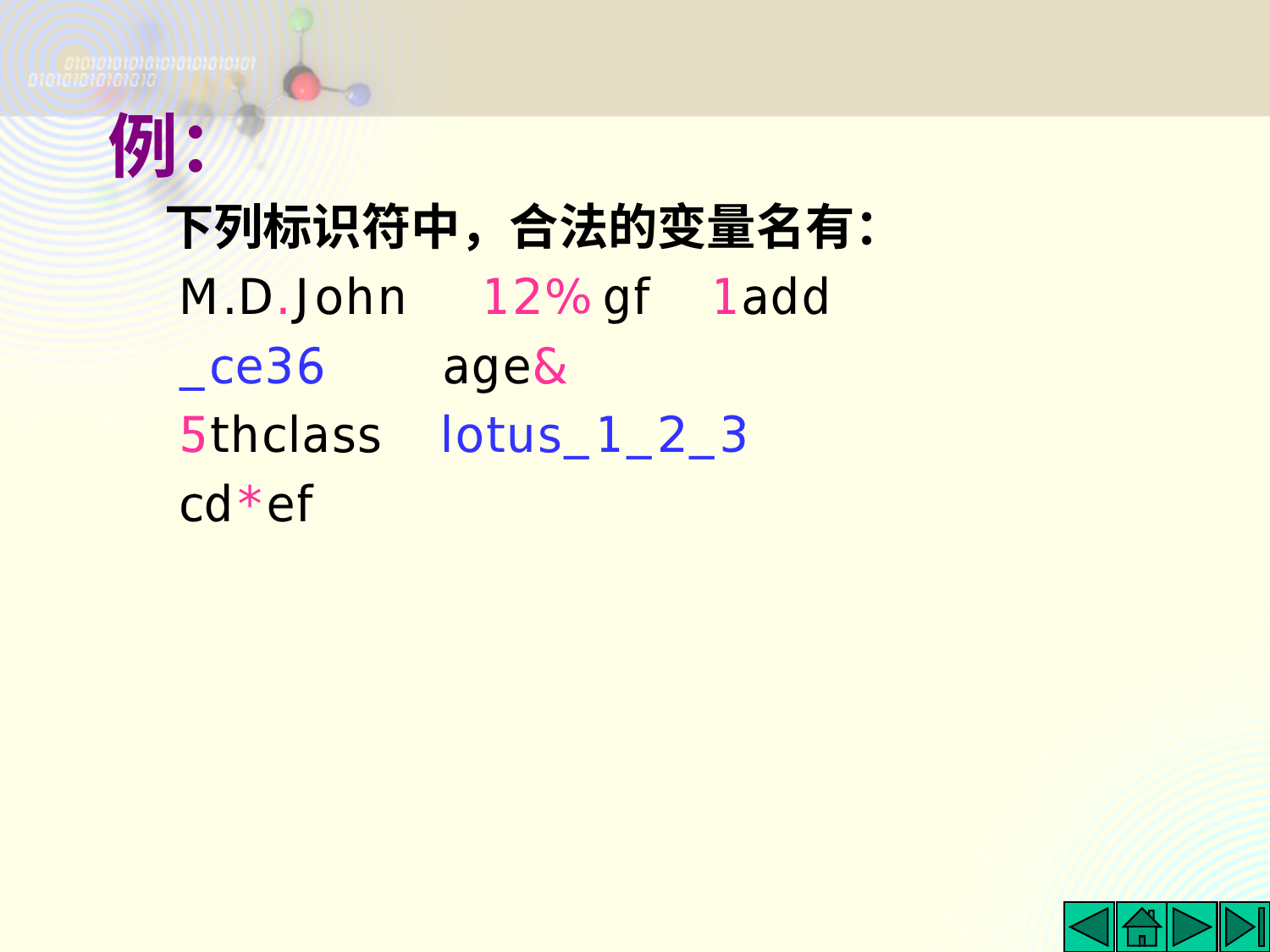

例：
    下列标识符中，合法的变量名有：
     M.D.John     12%gf    1add
     _ce36        age&
     5thclass    lotus_1_2_3
     cd*ef